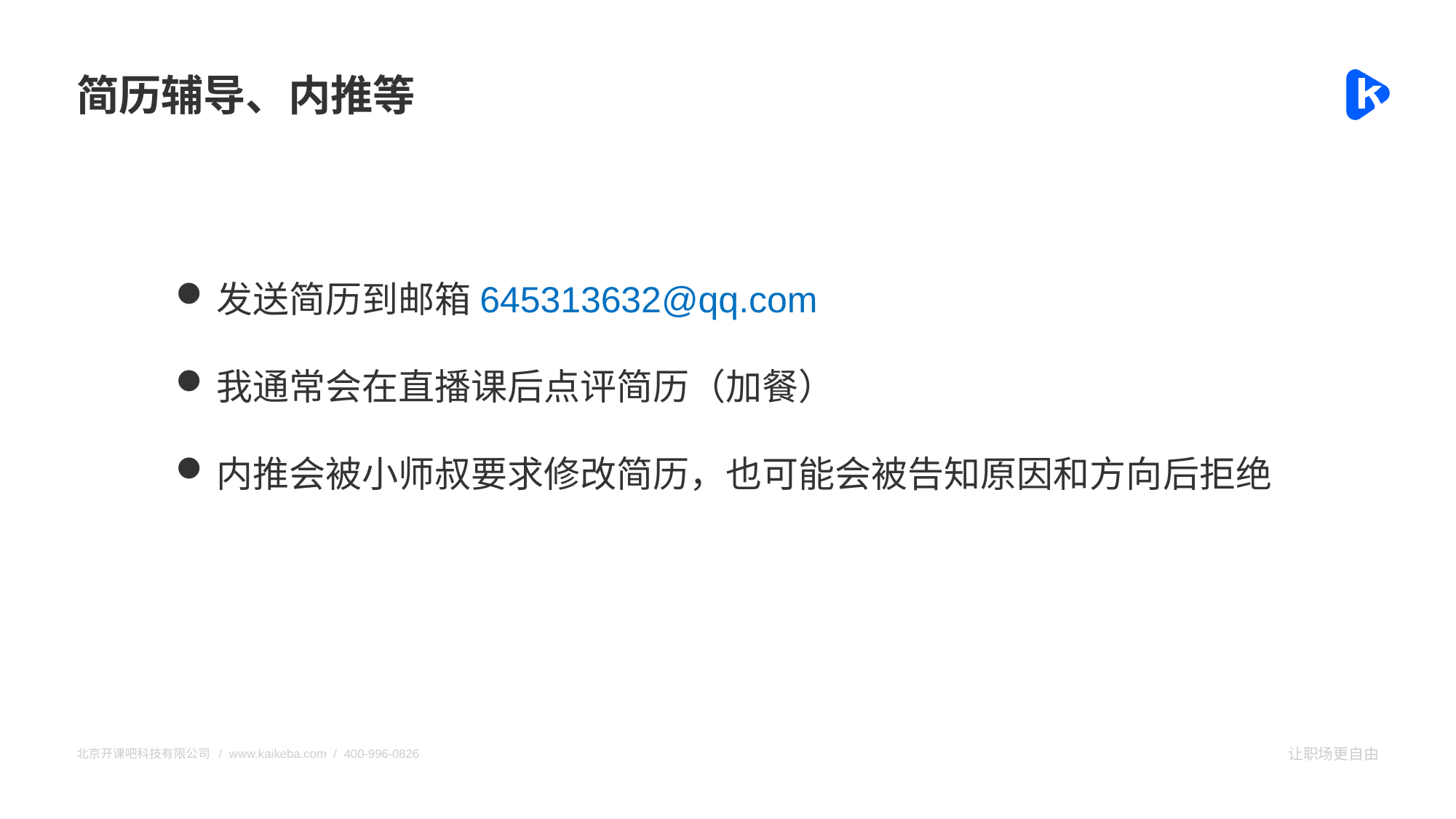

简历辅导、内推等
发送简历到邮箱645313632@qq.com
我通常会在直播课后点评简历（加餐）
内推会被小师叔要求修改简历，也可能会被告知原因和方向后拒绝